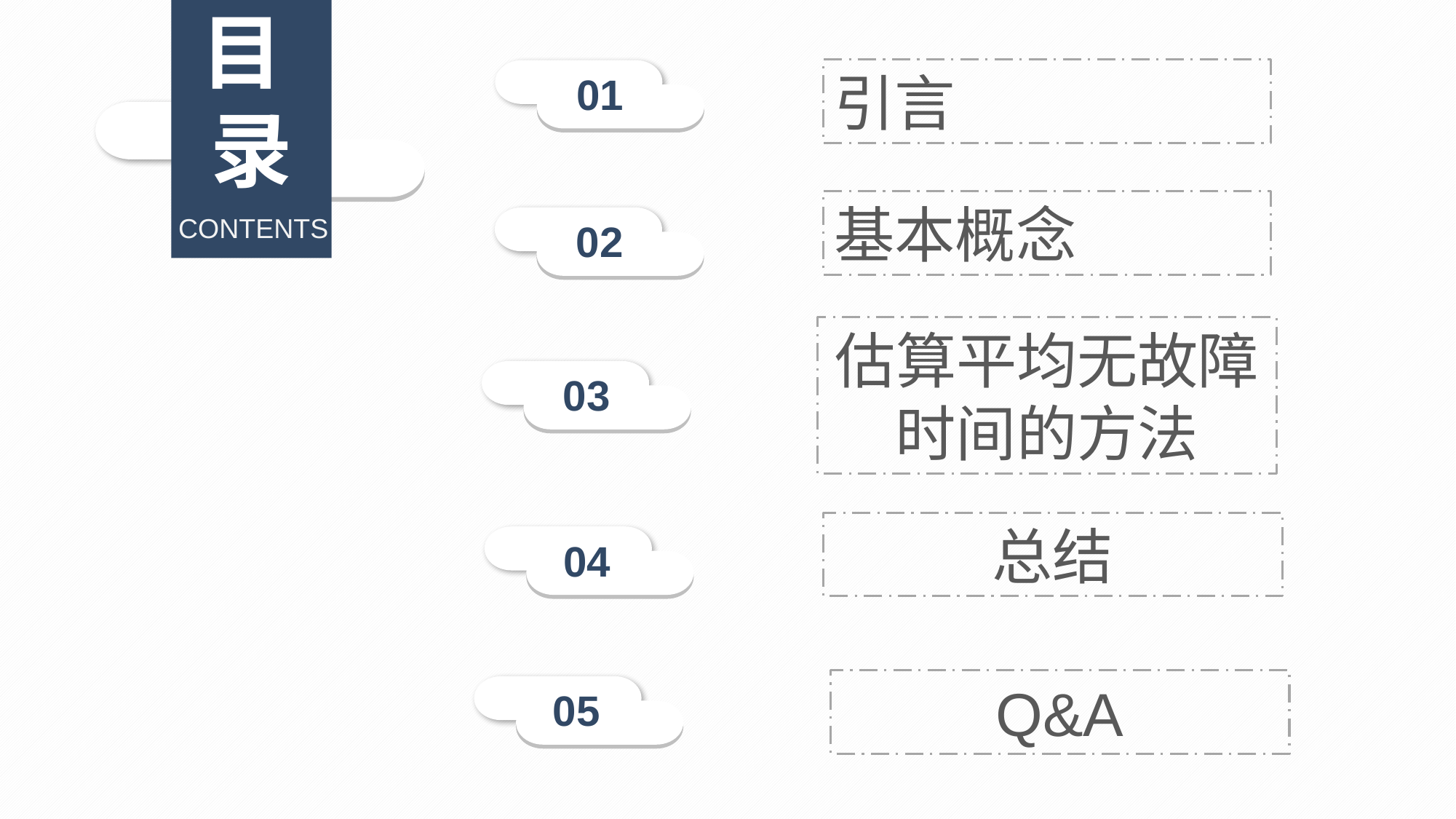

目
录
引言

01

基本概念

02
CONTENTS
估算平均无故障时间的方法

03
总结

04
Q&A

05